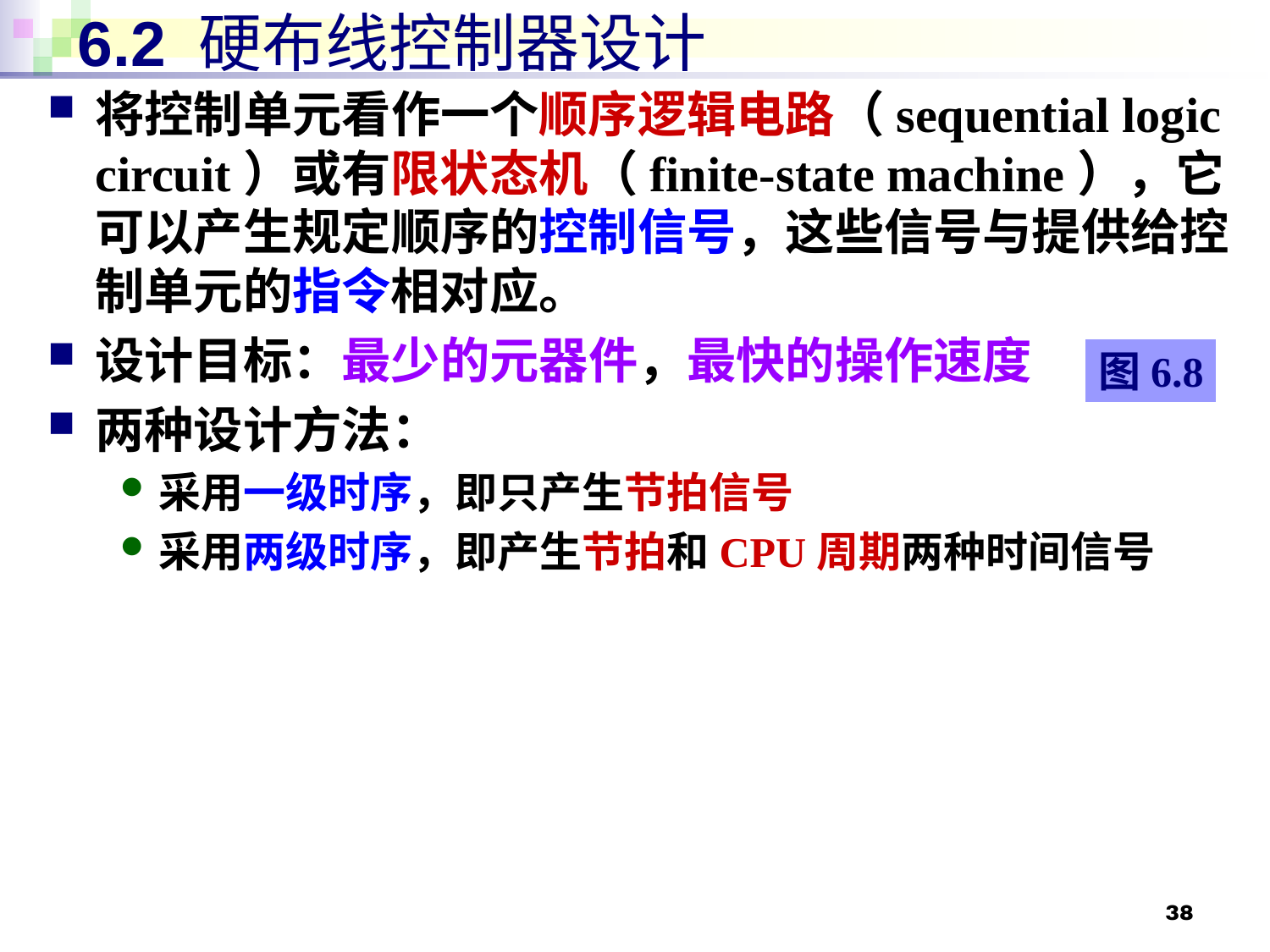

# 6.2 硬布线控制器设计
将控制单元看作一个顺序逻辑电路（sequential logic circuit）或有限状态机（finite-state machine），它可以产生规定顺序的控制信号，这些信号与提供给控制单元的指令相对应。
设计目标：最少的元器件，最快的操作速度
两种设计方法：
采用一级时序，即只产生节拍信号
采用两级时序，即产生节拍和CPU周期两种时间信号
图6.8
38